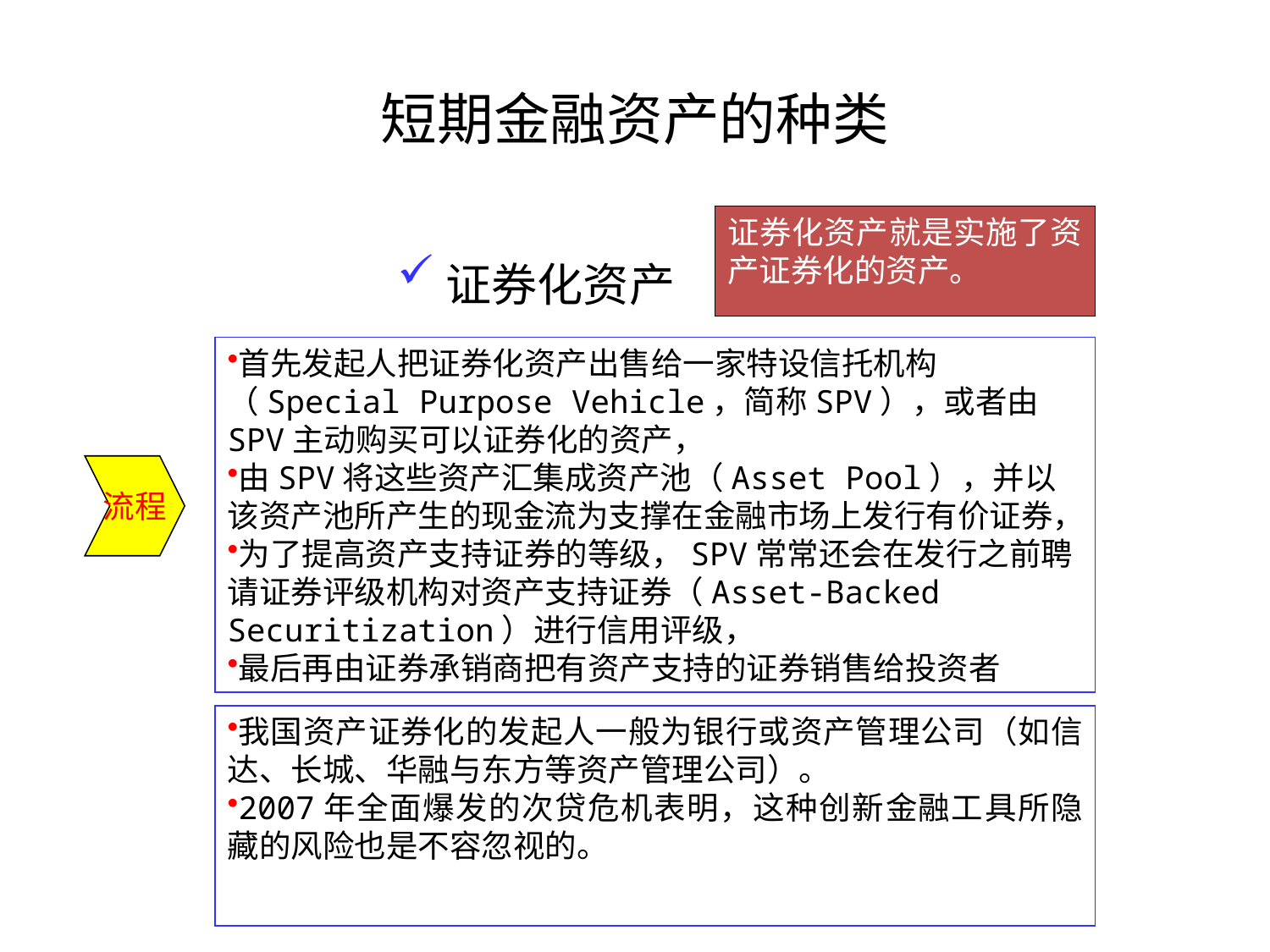

短期金融资产的种类
证券化资产就是实施了资产证券化的资产。
证券化资产
首先发起人把证券化资产出售给一家特设信托机构（Special Purpose Vehicle，简称SPV），或者由SPV主动购买可以证券化的资产，
由SPV将这些资产汇集成资产池（Asset Pool），并以该资产池所产生的现金流为支撑在金融市场上发行有价证券，
为了提高资产支持证券的等级，SPV常常还会在发行之前聘请证券评级机构对资产支持证券（Asset-Backed Securitization）进行信用评级，
最后再由证券承销商把有资产支持的证券销售给投资者
流程
我国资产证券化的发起人一般为银行或资产管理公司（如信达、长城、华融与东方等资产管理公司）。
2007年全面爆发的次贷危机表明，这种创新金融工具所隐藏的风险也是不容忽视的。